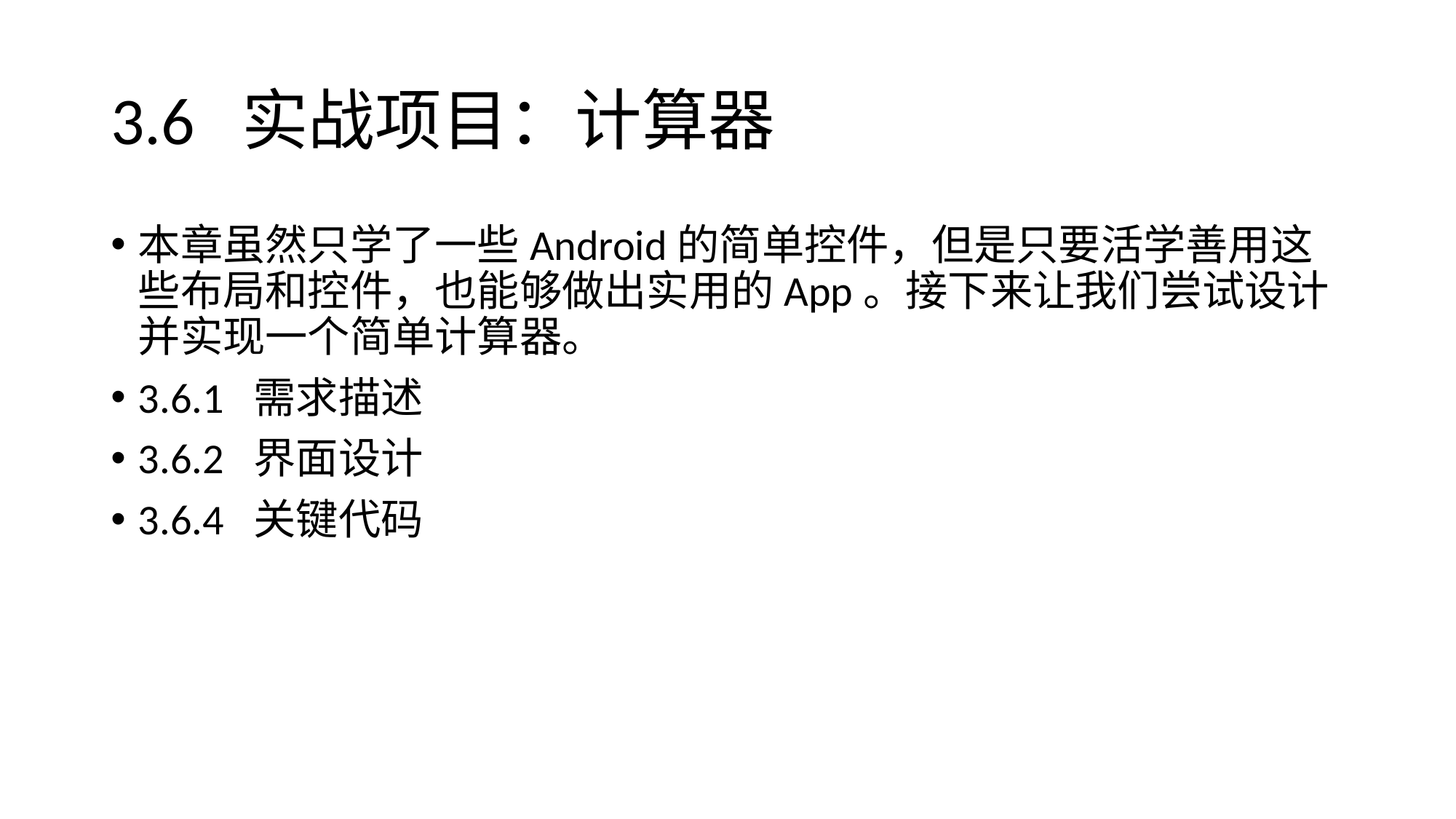

# 3.6  实战项目：计算器
本章虽然只学了一些Android的简单控件，但是只要活学善用这些布局和控件，也能够做出实用的App。接下来让我们尝试设计并实现一个简单计算器。
3.6.1  需求描述
3.6.2  界面设计
3.6.4  关键代码